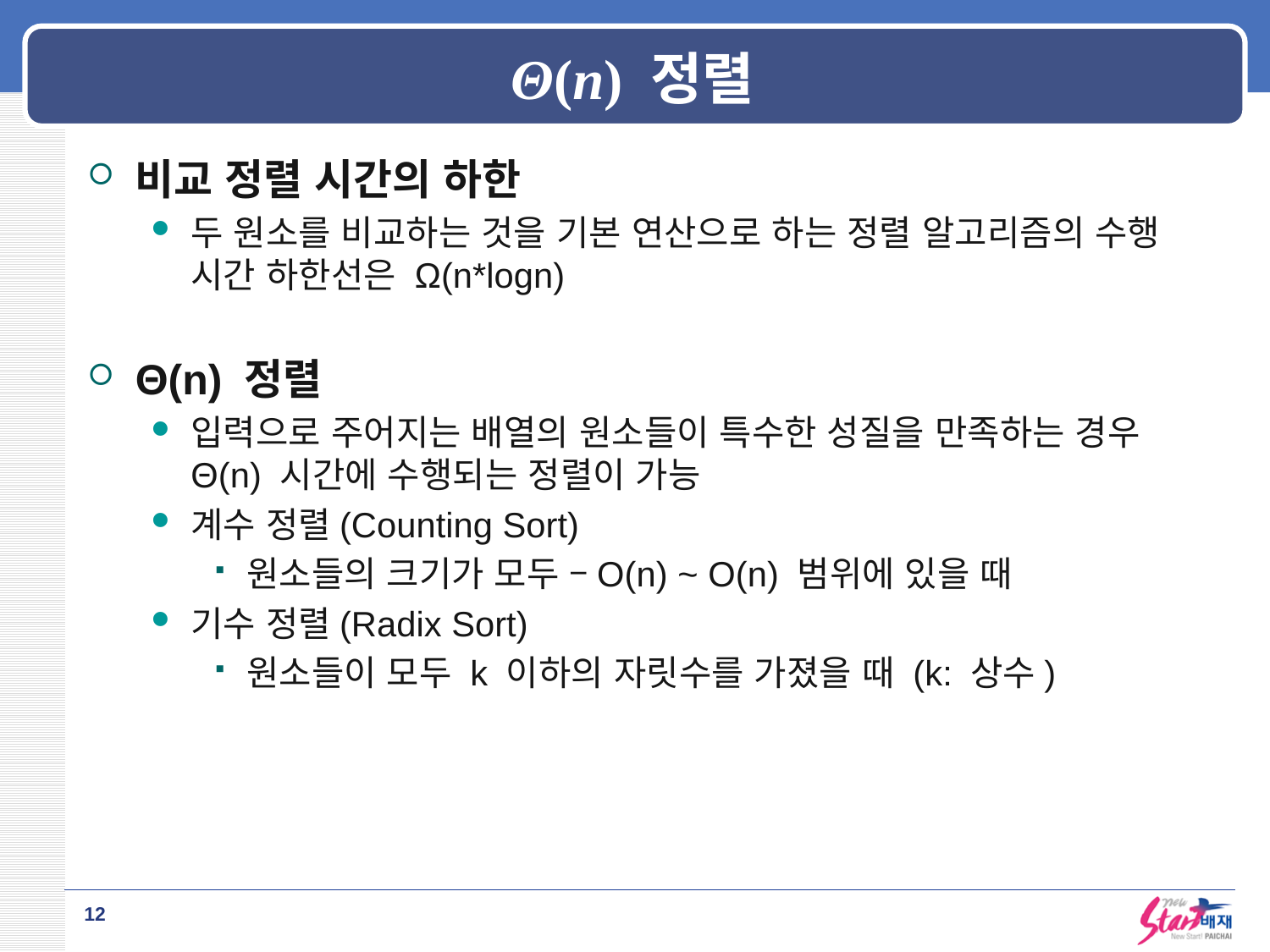

# Θ(n) 정렬
비교 정렬 시간의 하한
두 원소를 비교하는 것을 기본 연산으로 하는 정렬 알고리즘의 수행 시간 하한선은 Ω(n*logn)

Θ(n) 정렬
입력으로 주어지는 배열의 원소들이 특수한 성질을 만족하는 경우 Θ(n) 시간에 수행되는 정렬이 가능
계수 정렬(Counting Sort)
원소들의 크기가 모두 –O(n) ~ O(n) 범위에 있을 때
기수 정렬(Radix Sort)
원소들이 모두 k 이하의 자릿수를 가졌을 때 (k: 상수)

12